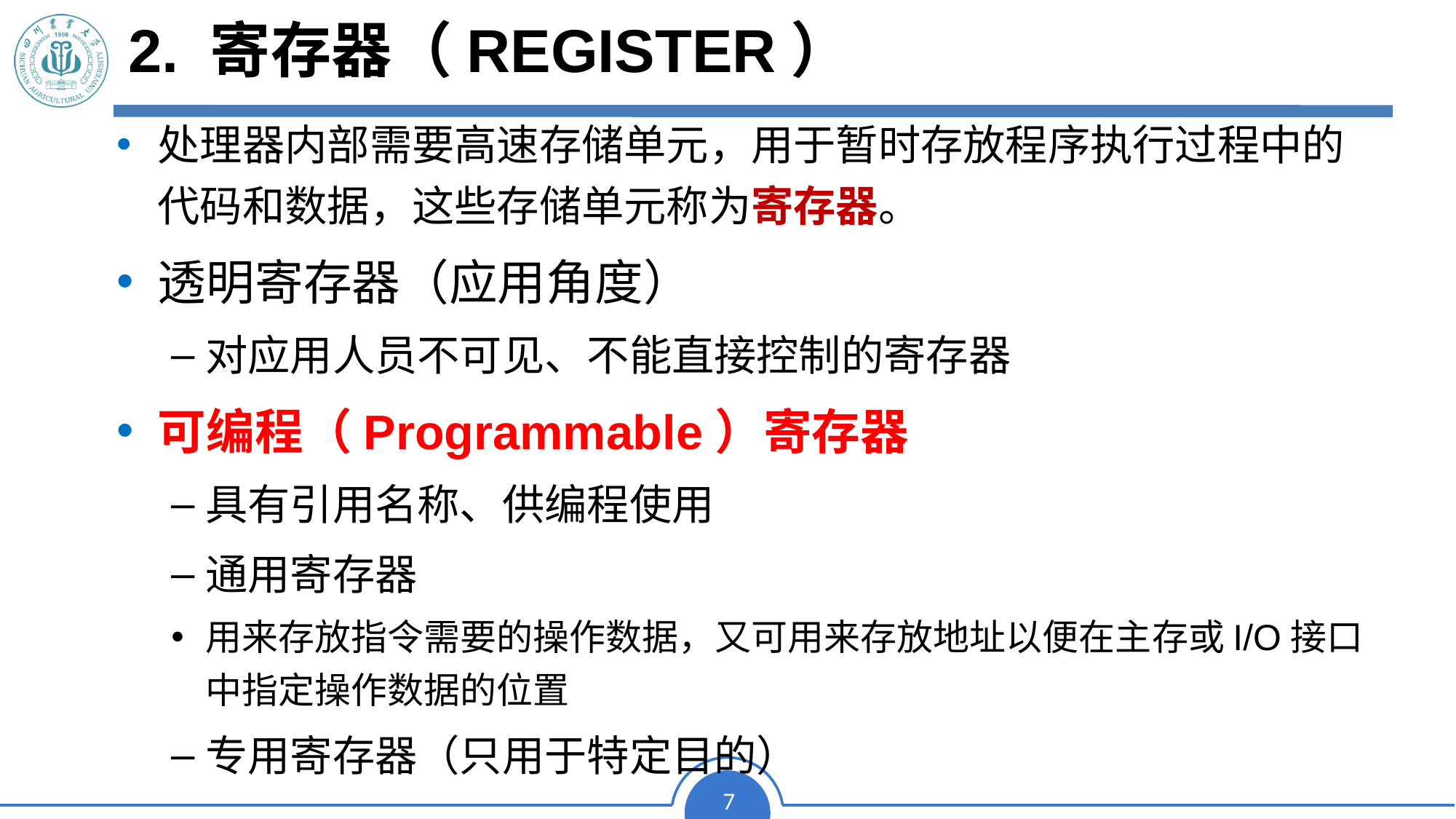

2. 寄存器（Register）
# 2. 寄存器（Register）
处理器内部需要高速存储单元，用于暂时存放程序执行过程中的代码和数据，这些存储单元称为寄存器。
透明寄存器（应用角度）
对应用人员不可见、不能直接控制的寄存器
可编程（Programmable）寄存器
具有引用名称、供编程使用
通用寄存器
用来存放指令需要的操作数据，又可用来存放地址以便在主存或I/O接口中指定操作数据的位置
专用寄存器（只用于特定目的）